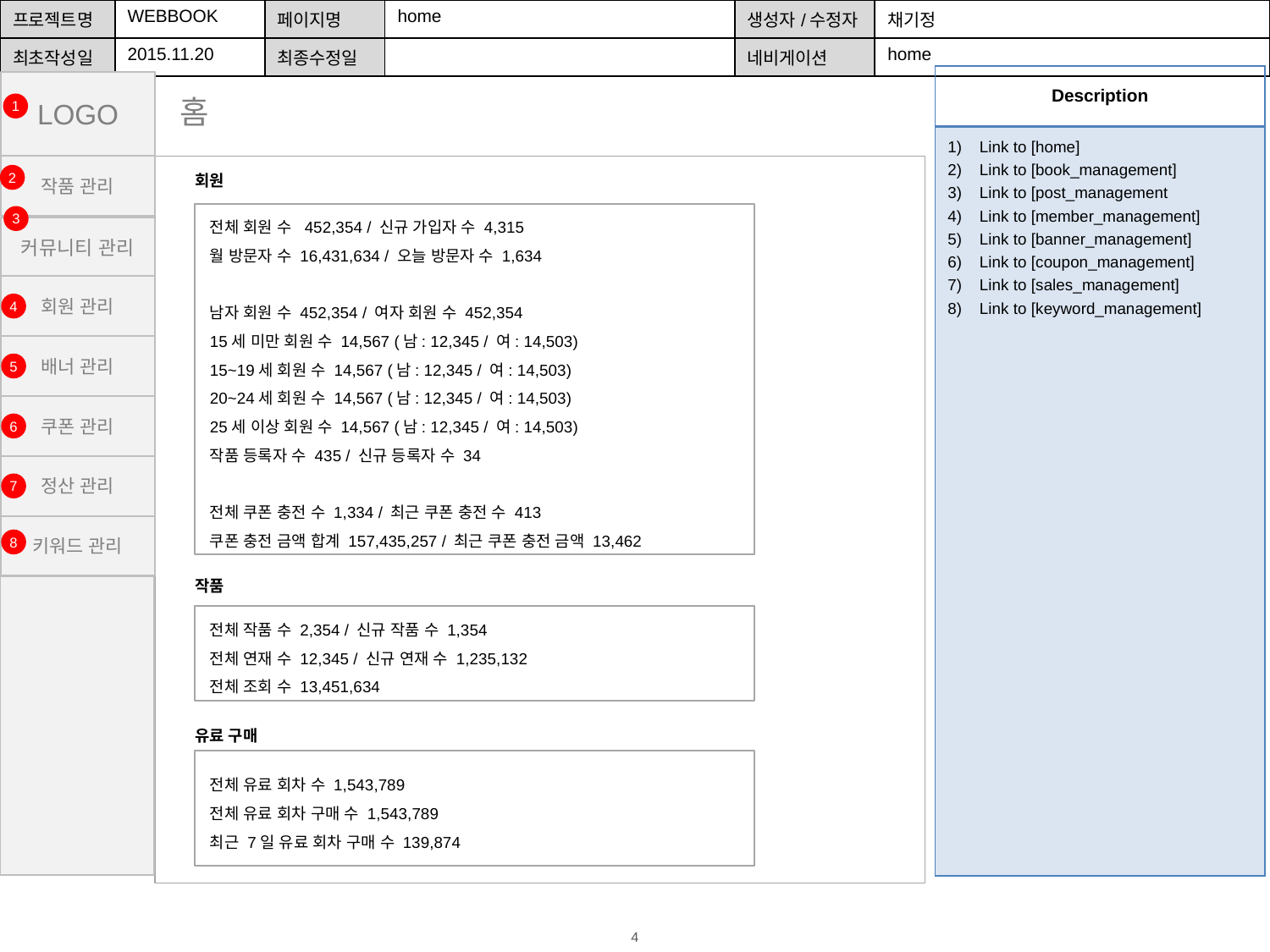

| 프로젝트명 | WEBBOOK | 페이지명 | home | 생성자/수정자 | 채기정 |
| --- | --- | --- | --- | --- | --- |
| 최초작성일 | 2015.11.20 | 최종수정일 |  | 네비게이션 | home |
| Description |
| --- |
| Link to [home] Link to [book\_management] Link to [post\_management Link to [member\_management] Link to [banner\_management] Link to [coupon\_management] Link to [sales\_management] Link to [keyword\_management] |
LOGO
홈
1
작품 관리

2
회원
전체 회원 수  452,354 / 신규 가입자 수 4,315
월 방문자 수 16,431,634 / 오늘 방문자 수 1,634

남자 회원 수 452,354 / 여자 회원 수 452,354
15세 미만 회원 수 14,567 (남: 12,345 / 여: 14,503)
15~19세 회원 수 14,567 (남: 12,345 / 여: 14,503)
20~24세 회원 수 14,567 (남: 12,345 / 여: 14,503)
25세 이상 회원 수 14,567 (남: 12,345 / 여: 14,503)
작품 등록자 수 435 / 신규 등록자 수 34

전체 쿠폰 충전 수 1,334 / 최근 쿠폰 충전 수 413
쿠폰 충전 금액 합계 157,435,257 / 최근 쿠폰 충전 금액 13,462
3
커뮤니티 관리
회원 관리
4
배너 관리
5
쿠폰 관리
6
정산 관리
7

키워드 관리
8
작품
전체 작품 수 2,354 / 신규 작품 수 1,354
전체 연재 수 12,345 / 신규 연재 수 1,235,132
전체 조회 수 13,451,634
유료 구매
전체 유료 회차 수 1,543,789
전체 유료 회차 구매 수 1,543,789
최근 7일 유료 회차 구매 수 139,874